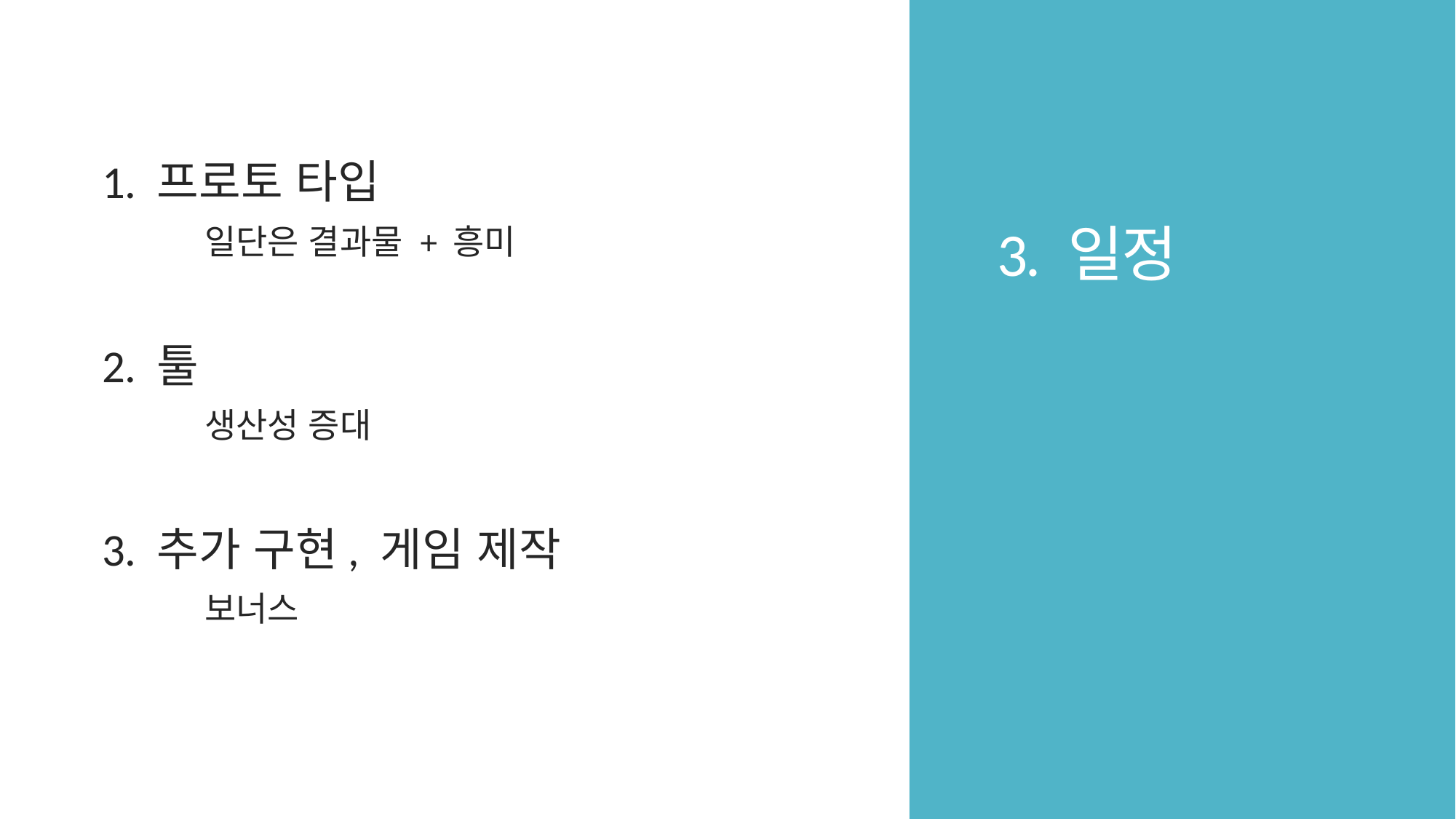

# 3. 일정

1. 프로토 타입
	일단은 결과물 + 흥미

2. 툴
	생산성 증대

3. 추가 구현, 게임 제작
	보너스